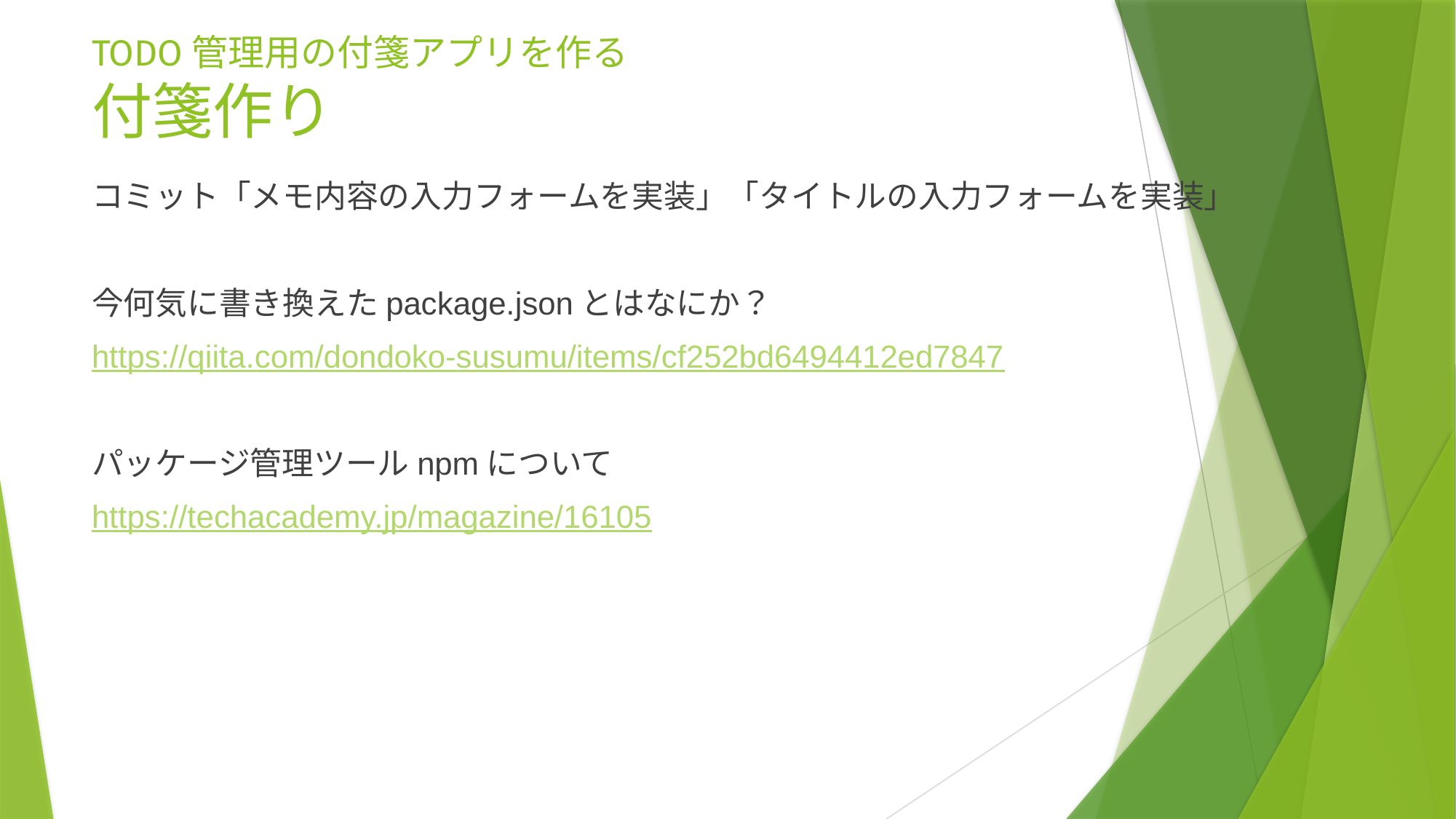

# TODO管理用の付箋アプリを作る 付箋作り
コミット「メモ内容の入力フォームを実装」「タイトルの入力フォームを実装」

今何気に書き換えたpackage.jsonとはなにか？
https://qiita.com/dondoko-susumu/items/cf252bd6494412ed7847

パッケージ管理ツールnpmについて
https://techacademy.jp/magazine/16105